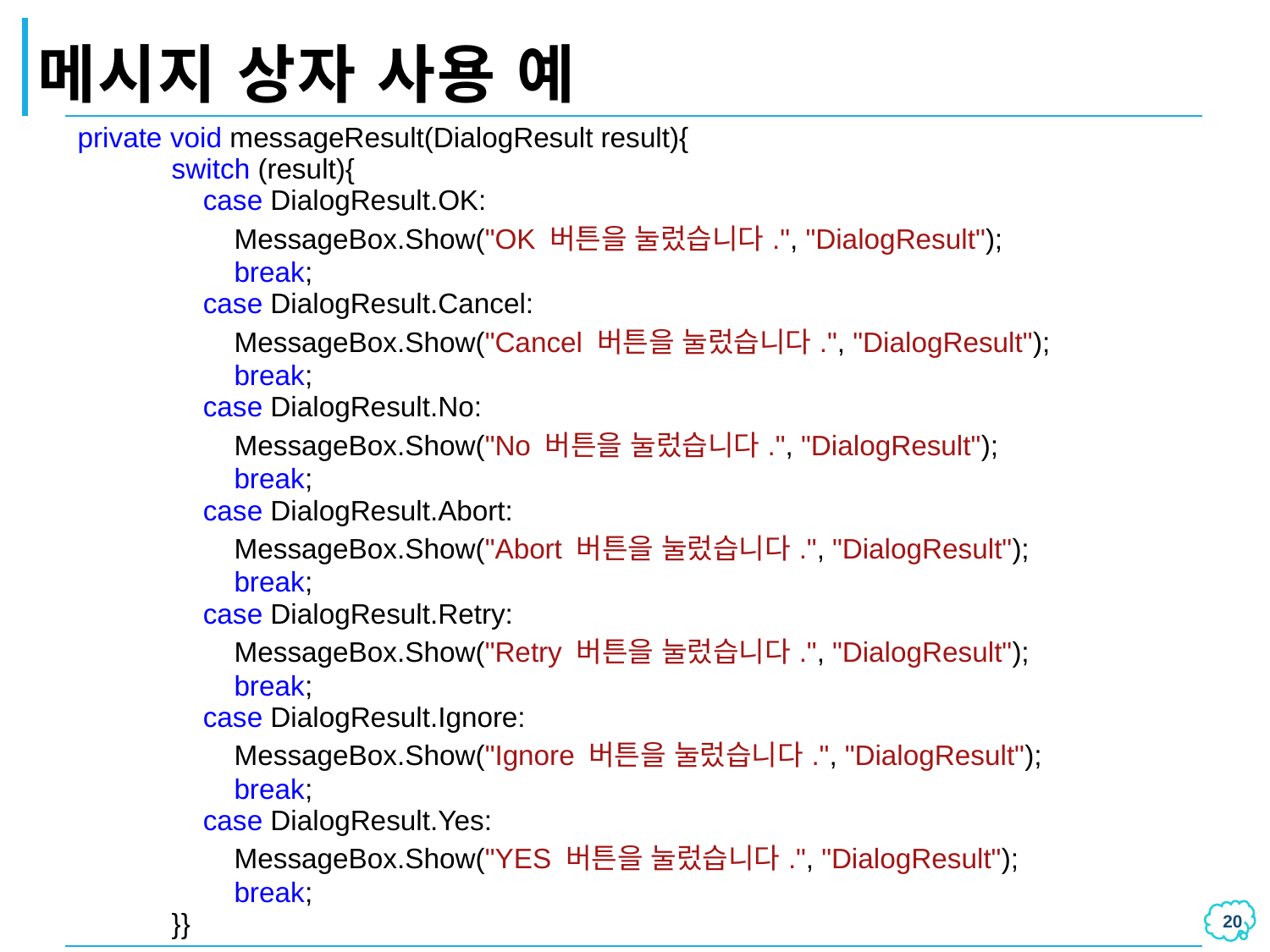

# 메시지 상자 사용 예
| private void messageResult(DialogResult result){ switch (result){ case DialogResult.OK: MessageBox.Show("OK 버튼을 눌렀습니다.", "DialogResult"); break; case DialogResult.Cancel: MessageBox.Show("Cancel 버튼을 눌렀습니다.", "DialogResult"); break; case DialogResult.No: MessageBox.Show("No 버튼을 눌렀습니다.", "DialogResult"); break; case DialogResult.Abort: MessageBox.Show("Abort 버튼을 눌렀습니다.", "DialogResult"); break; case DialogResult.Retry: MessageBox.Show("Retry 버튼을 눌렀습니다.", "DialogResult"); break; case DialogResult.Ignore: MessageBox.Show("Ignore 버튼을 눌렀습니다.", "DialogResult"); break; case DialogResult.Yes: MessageBox.Show("YES 버튼을 눌렀습니다.", "DialogResult"); break; }} |
| --- |
20